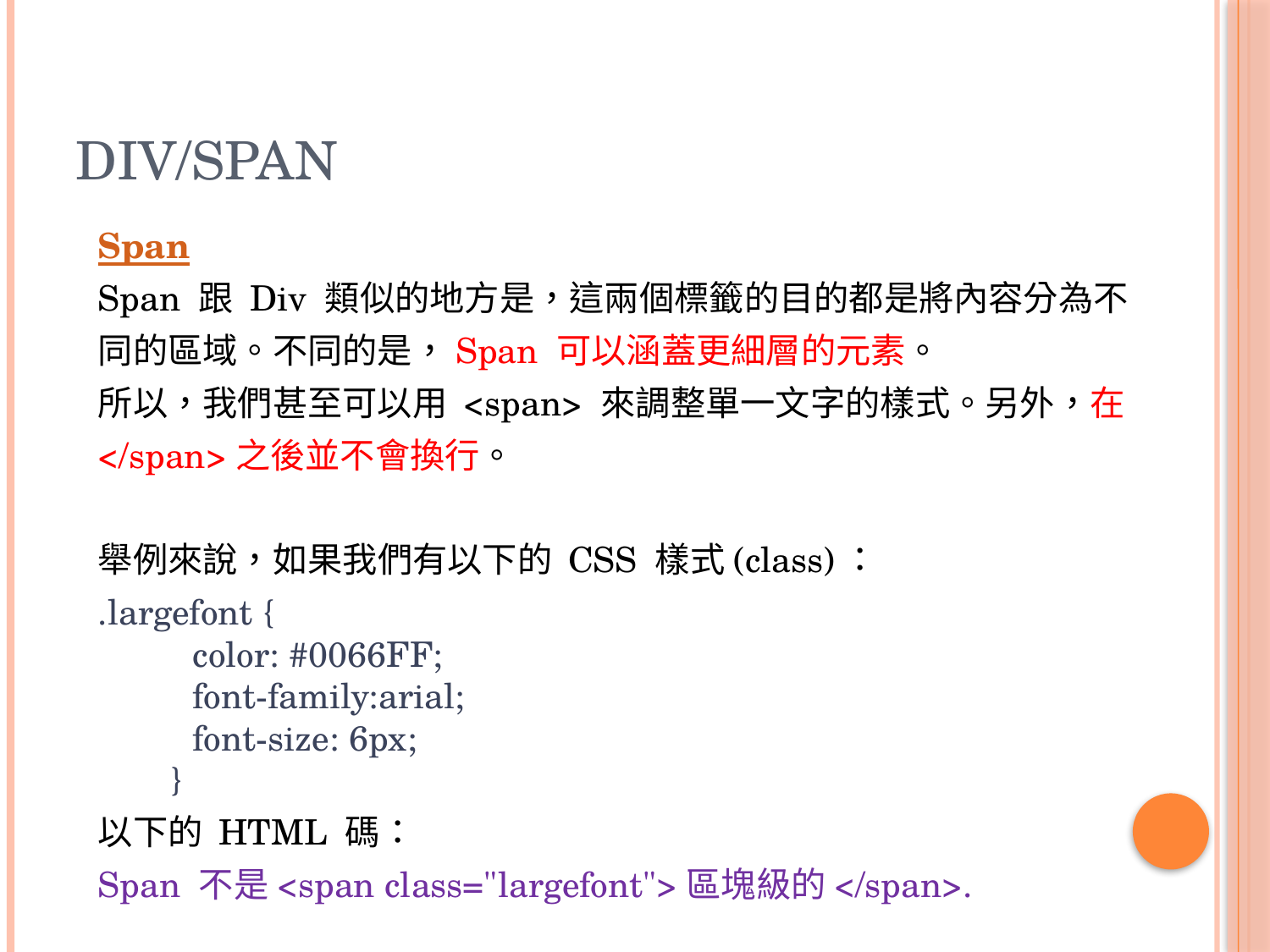

# DIV/SPAN
Span
Span 跟 Div 類似的地方是，這兩個標籤的目的都是將內容分為不
同的區域。不同的是，Span 可以涵蓋更細層的元素。
所以，我們甚至可以用 <span> 來調整單一文字的樣式。另外，在
</span>之後並不會換行。

舉例來說，如果我們有以下的 CSS 樣式(class)：
.largefont {
  color: #0066FF;
  font-family:arial;
  font-size: 6px;
}
以下的 HTML 碼：
Span 不是<span class="largefont">區塊級的</span>.